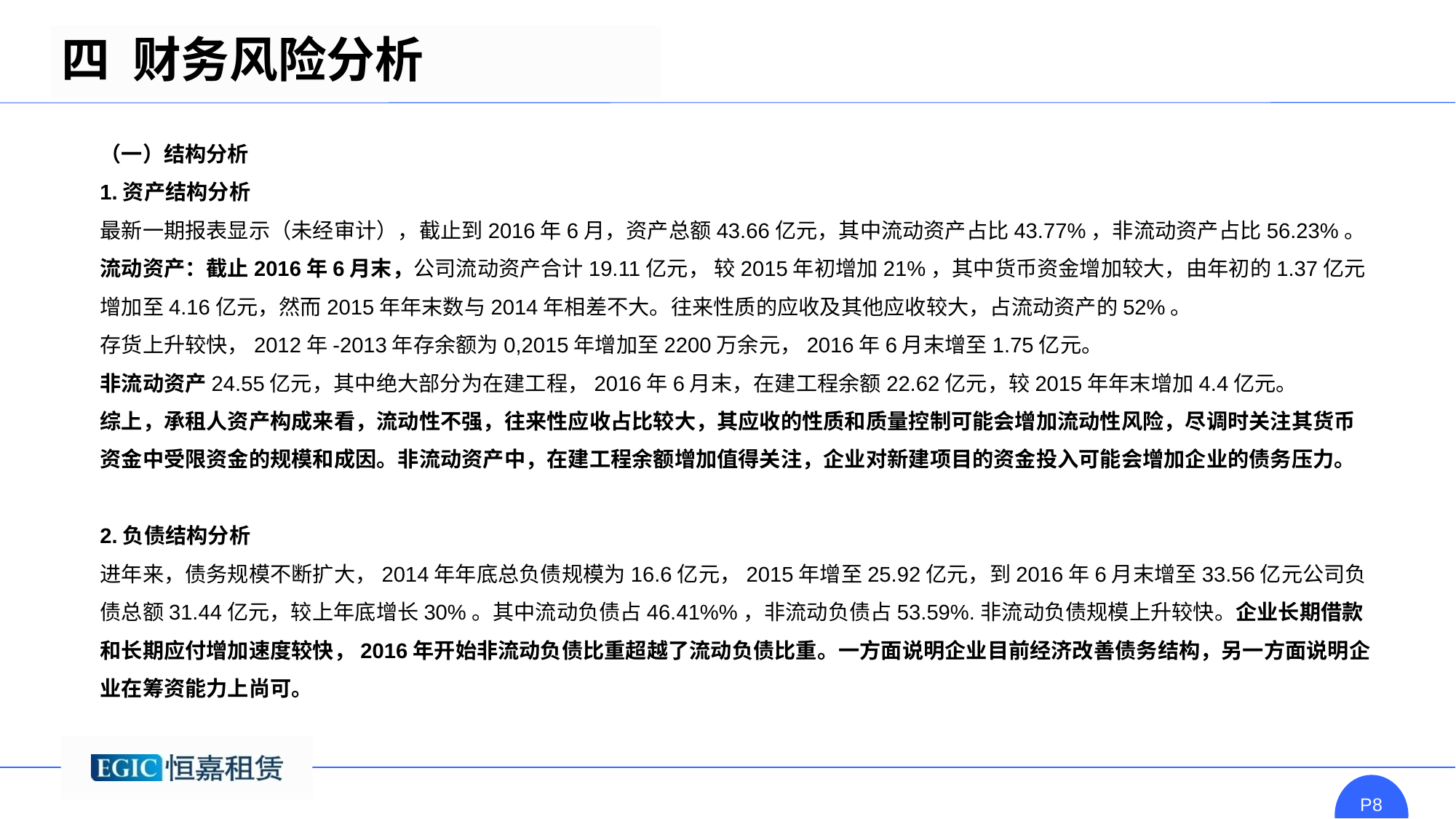

四  财务风险分析

（一）结构分析
1.资产结构分析
最新一期报表显示（未经审计），截止到2016年6月，资产总额43.66亿元，其中流动资产占比43.77%，非流动资产占比56.23%。
流动资产：截止2016年6月末，公司流动资产合计19.11亿元， 较2015年初增加21%，其中货币资金增加较大，由年初的1.37亿元增加至4.16亿元，然而2015年年末数与2014年相差不大。往来性质的应收及其他应收较大，占流动资产的52%。
存货上升较快，2012年-2013年存余额为0,2015年增加至2200万余元，2016年6月末增至1.75亿元。
非流动资产24.55亿元，其中绝大部分为在建工程，2016年6月末，在建工程余额22.62亿元，较2015年年末增加4.4亿元。
综上，承租人资产构成来看，流动性不强，往来性应收占比较大，其应收的性质和质量控制可能会增加流动性风险，尽调时关注其货币资金中受限资金的规模和成因。非流动资产中，在建工程余额增加值得关注，企业对新建项目的资金投入可能会增加企业的债务压力。

2.负债结构分析
进年来，债务规模不断扩大，2014年年底总负债规模为16.6亿元，2015年增至25.92亿元，到2016年6月末增至33.56亿元公司负债总额31.44亿元，较上年底增长30%。其中流动负债占46.41%%，非流动负债占53.59%.非流动负债规模上升较快。企业长期借款和长期应付增加速度较快，2016年开始非流动负债比重超越了流动负债比重。一方面说明企业目前经济改善债务结构，另一方面说明企业在筹资能力上尚可。